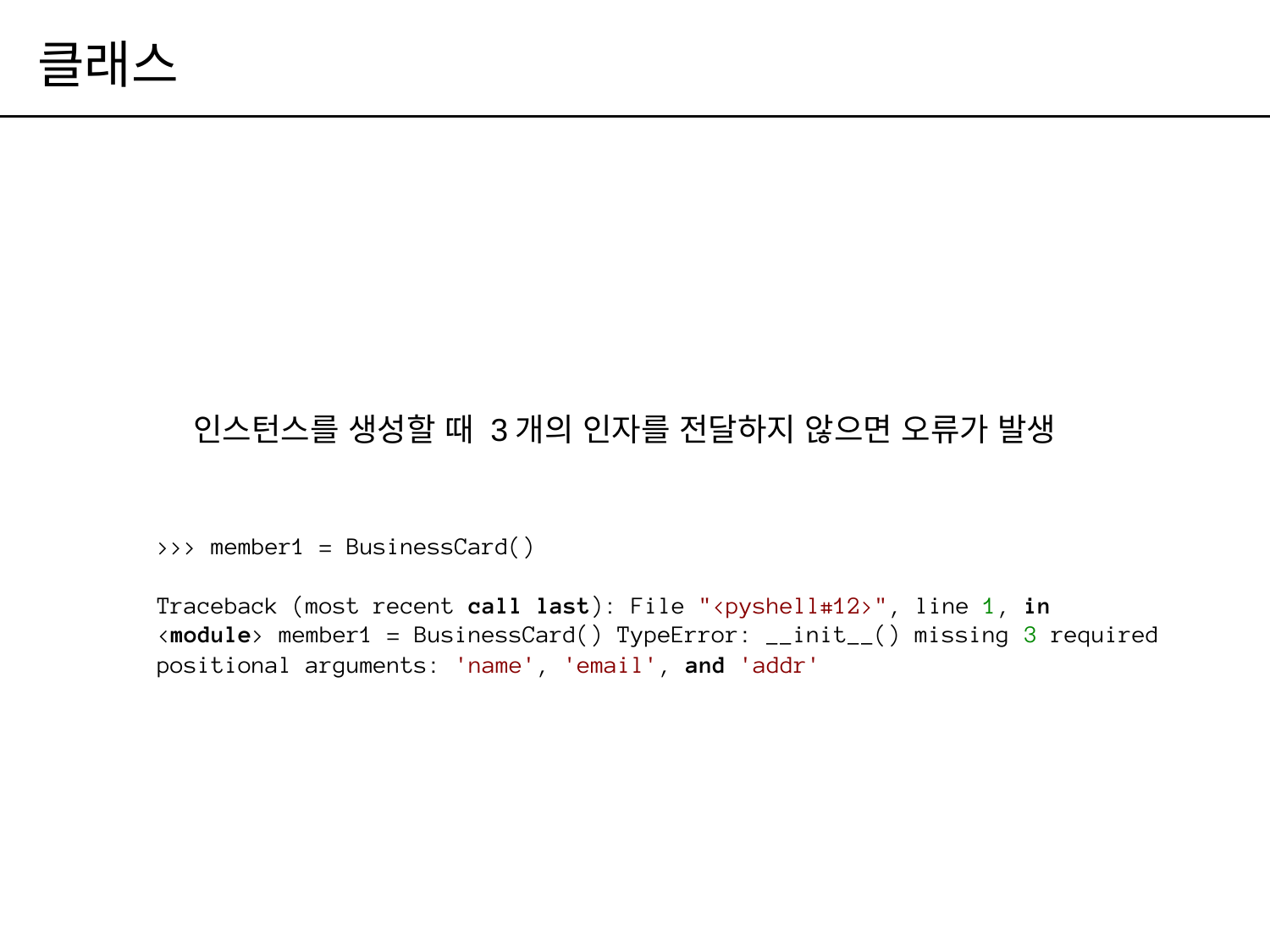

# 클래스
인스턴스를 생성할 때 3개의 인자를 전달하지 않으면 오류가 발생
>>> member1 = BusinessCard()

Traceback (most recent call last): File "<pyshell#12>", line 1, in <module> member1 = BusinessCard() TypeError: __init__() missing 3 required positional arguments: 'name', 'email', and 'addr'